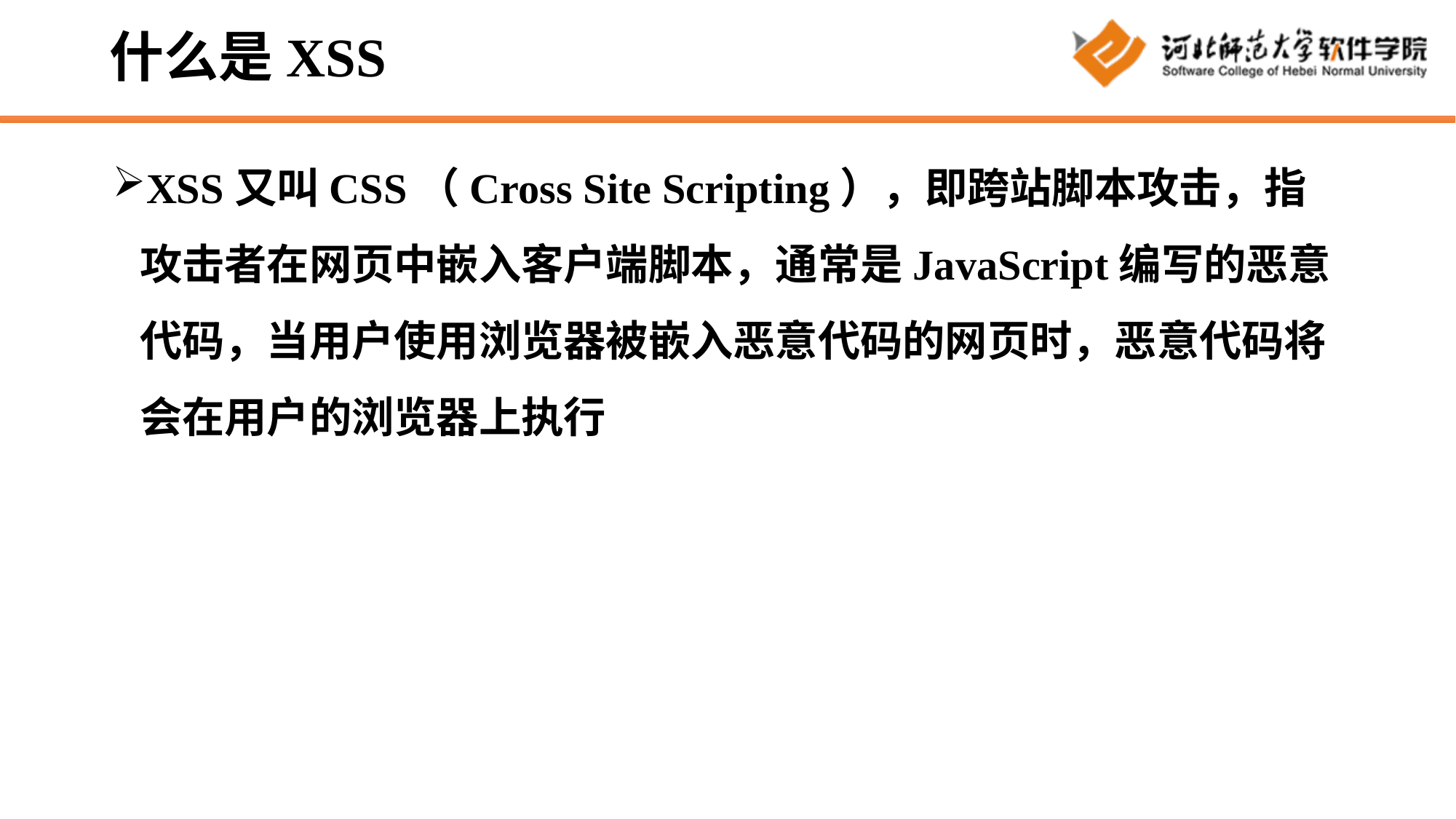

# 什么是XSS
XSS又叫CSS（Cross Site Scripting），即跨站脚本攻击，指攻击者在网页中嵌入客户端脚本，通常是JavaScript编写的恶意代码，当用户使用浏览器被嵌入恶意代码的网页时，恶意代码将会在用户的浏览器上执行